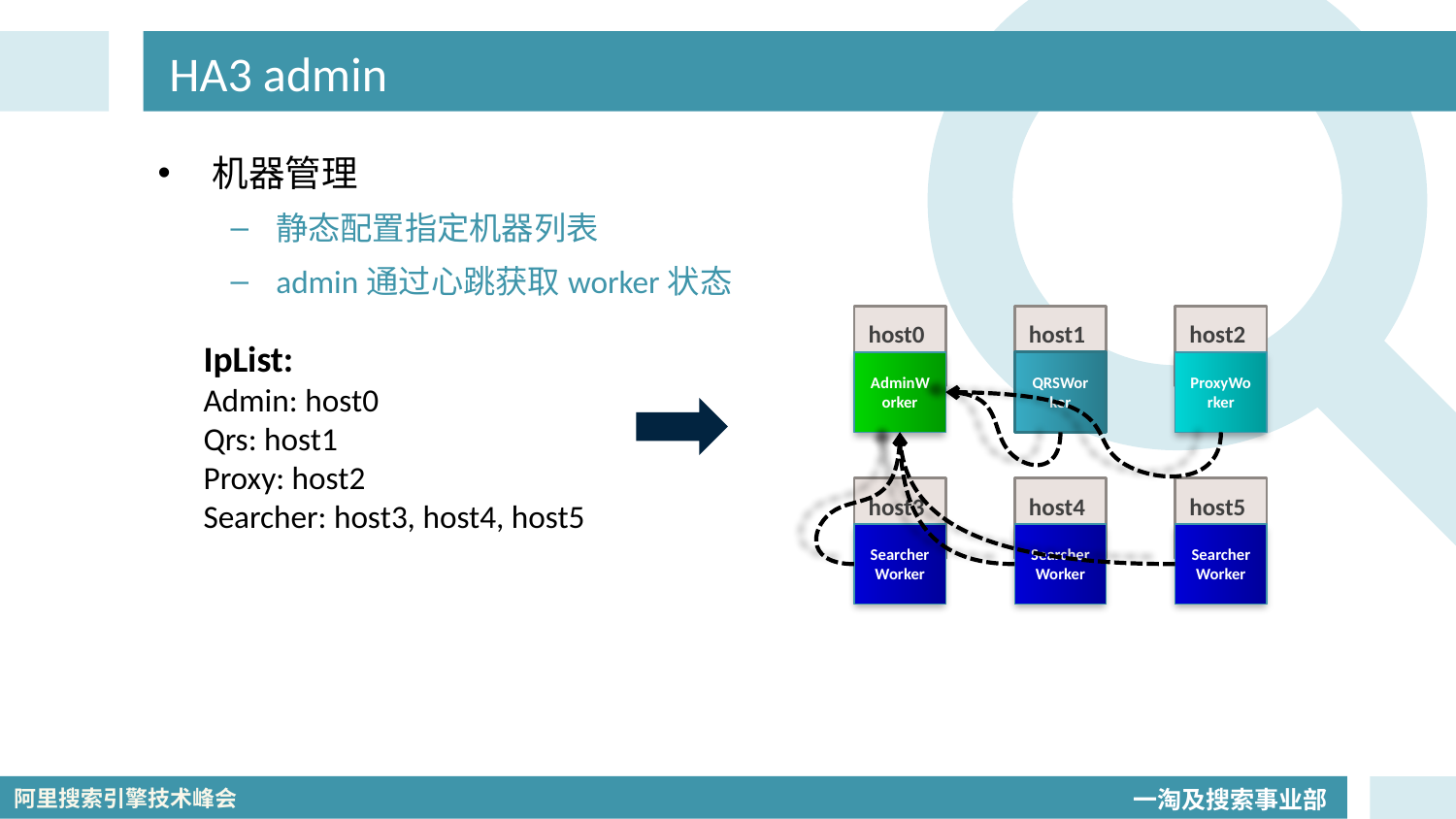

# HA3 admin
机器管理
静态配置指定机器列表
admin通过心跳获取worker状态

host0

host1

host2

host3

host4

host5
IpList:
Admin: host0
Qrs: host1
Proxy: host2
Searcher: host3, host4, host5
AdminWorker
QRSWorker
ProxyWorker

SearcherWorker
SearcherWorker
SearcherWorker